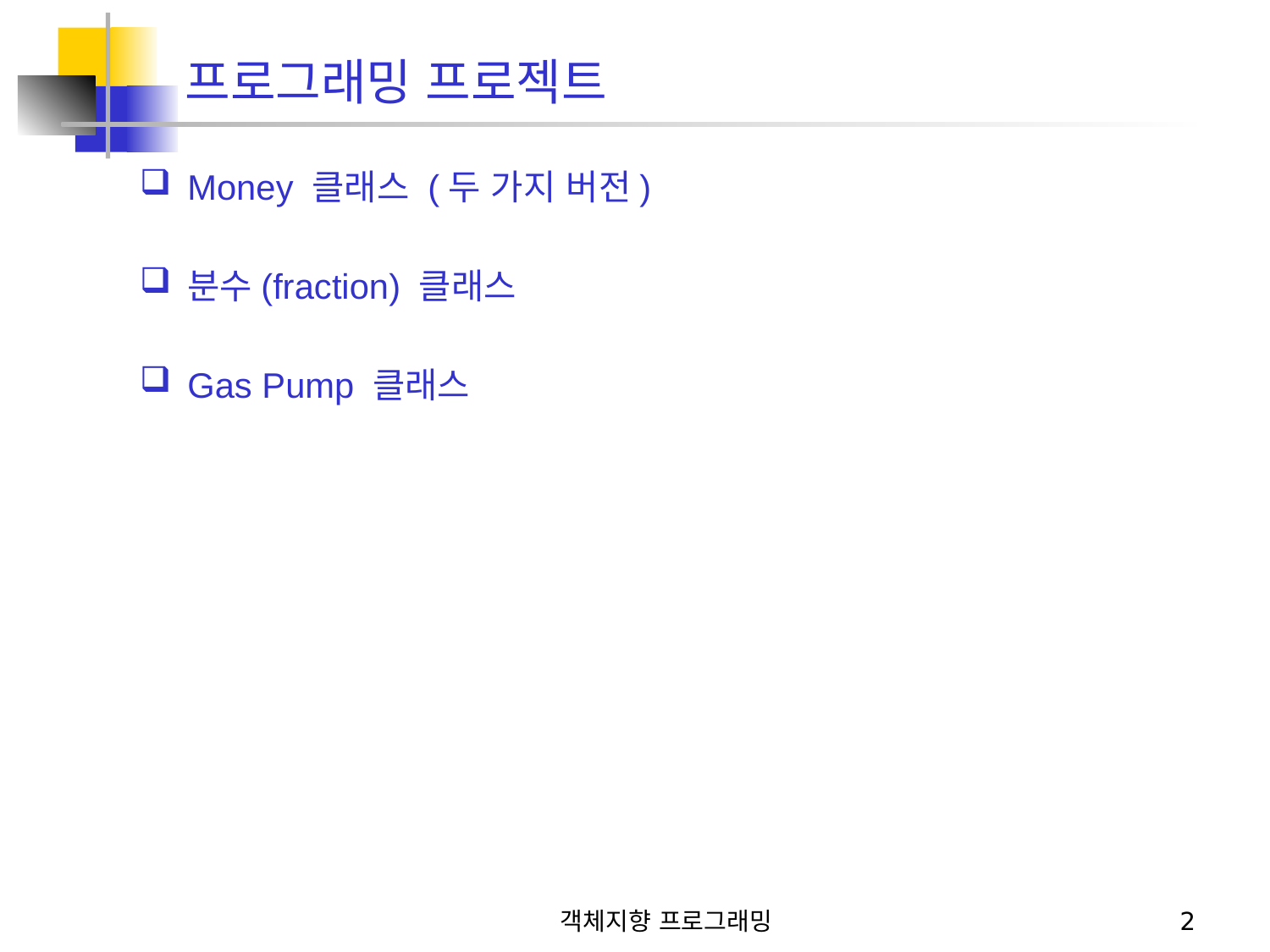

프로그래밍 프로젝트
Money 클래스 (두 가지 버전)

분수(fraction) 클래스

Gas Pump 클래스
객체지향 프로그래밍
2